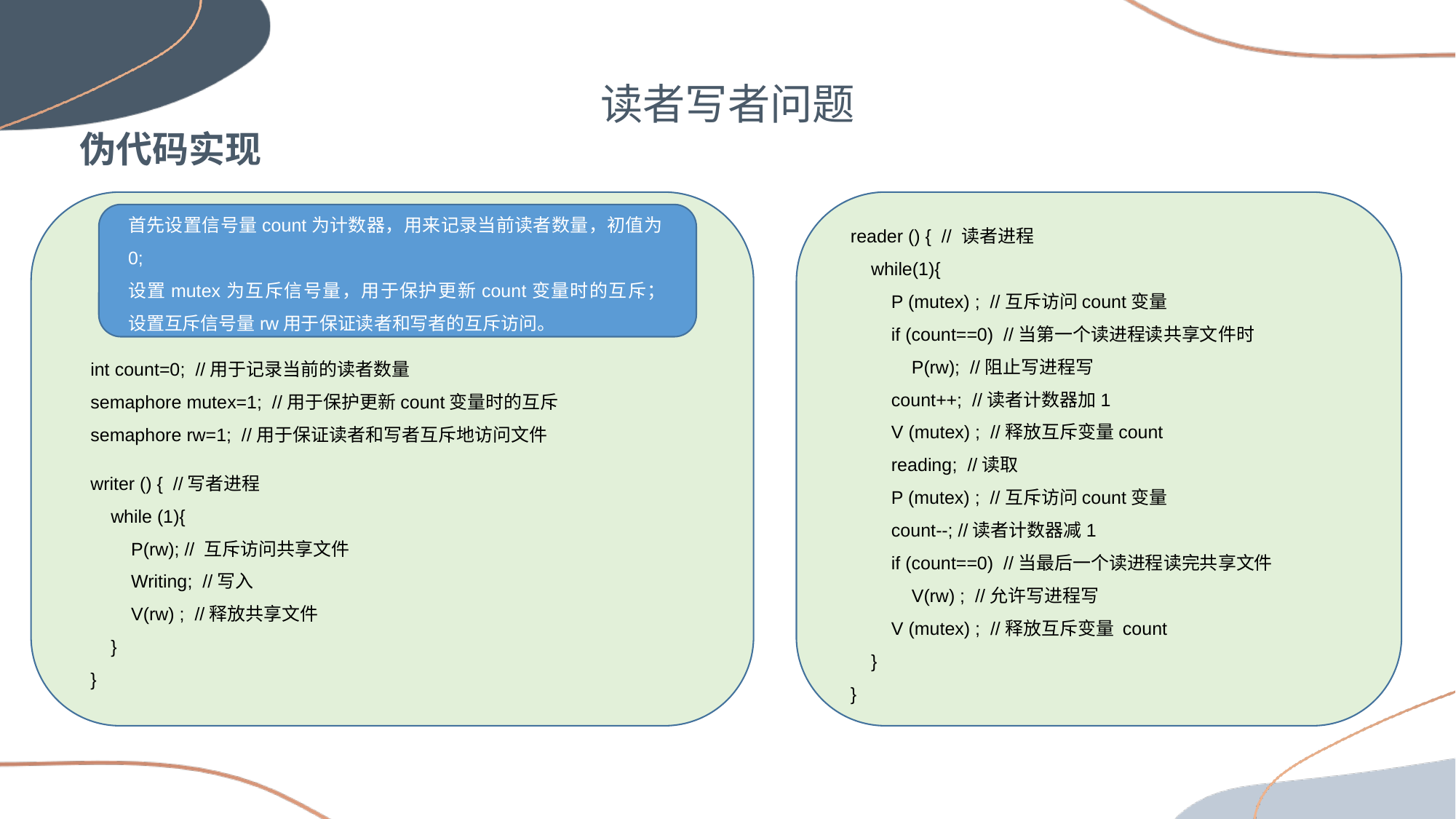

读者写者问题
伪代码实现

reader () {  // 读者进程
    while(1){
        P (mutex) ;  //互斥访问count变量
        if (count==0)  //当第一个读进程读共享文件时
            P(rw);  //阻止写进程写
        count++;  //读者计数器加1
        V (mutex) ;  //释放互斥变量count
        reading;  //读取
        P (mutex) ;  //互斥访问count变量
        count--; //读者计数器减1
        if (count==0)  //当最后一个读进程读完共享文件
            V(rw) ;  //允许写进程写
        V (mutex) ;  //释放互斥变量 count
    }
}

首先设置信号量count为计数器，用来记录当前读者数量，初值为0; 
设置mutex为互斥信号量，用于保护更新count变量时的互斥；
设置互斥信号量rw用于保证读者和写者的互斥访问。

int count=0;  //用于记录当前的读者数量
semaphore mutex=1;  //用于保护更新count变量时的互斥
semaphore rw=1;  //用于保证读者和写者互斥地访问文件

writer () {  //写者进程
    while (1){
        P(rw); // 互斥访问共享文件
        Writing;  //写入
        V(rw) ;  //释放共享文件
    }
}